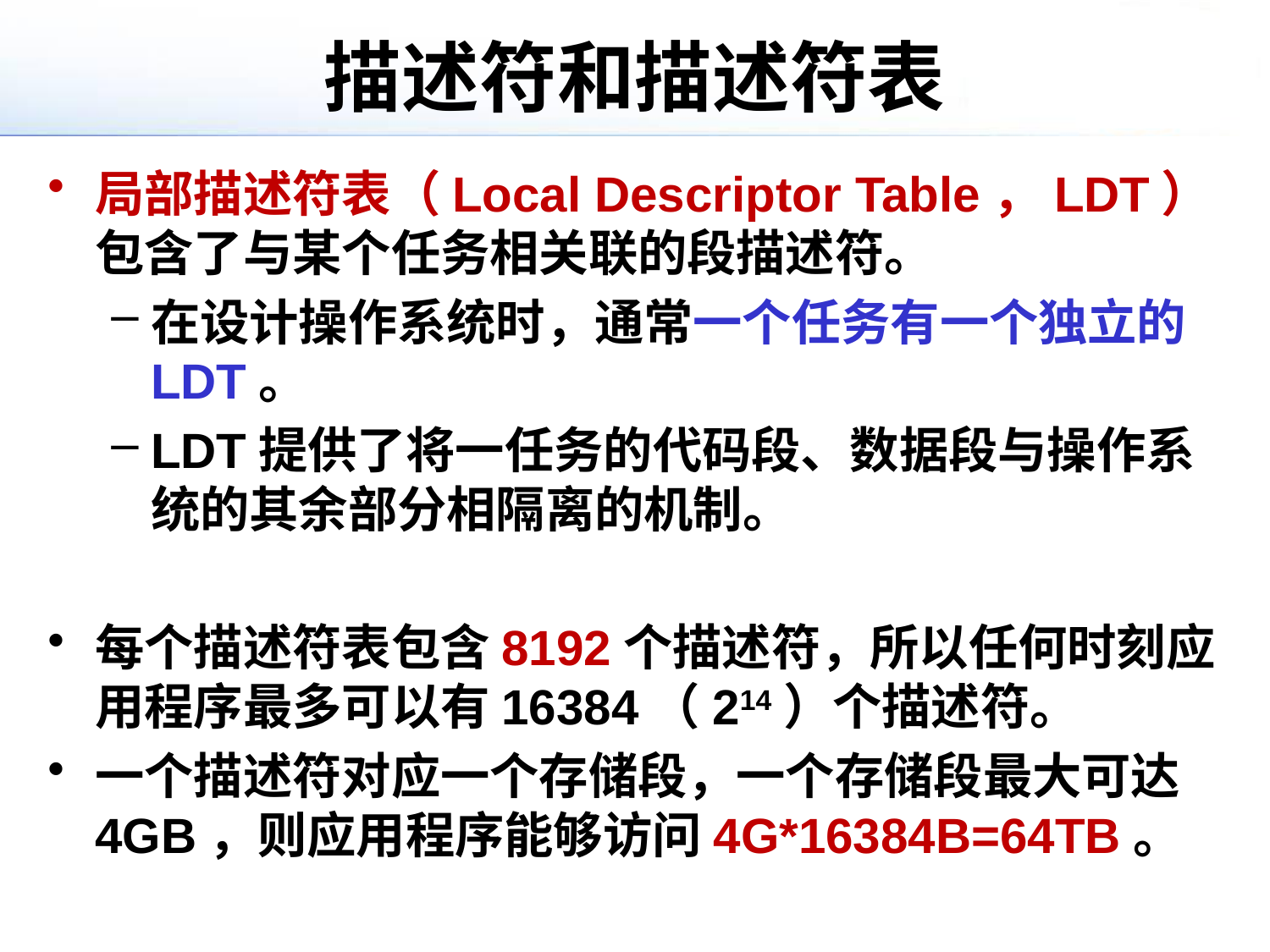

# 描述符和描述符表
局部描述符表（Local Descriptor Table，LDT）包含了与某个任务相关联的段描述符。
在设计操作系统时，通常一个任务有一个独立的LDT。
LDT提供了将一任务的代码段、数据段与操作系统的其余部分相隔离的机制。

每个描述符表包含8192个描述符，所以任何时刻应用程序最多可以有16384（214）个描述符。
一个描述符对应一个存储段，一个存储段最大可达4GB，则应用程序能够访问4G*16384B=64TB。